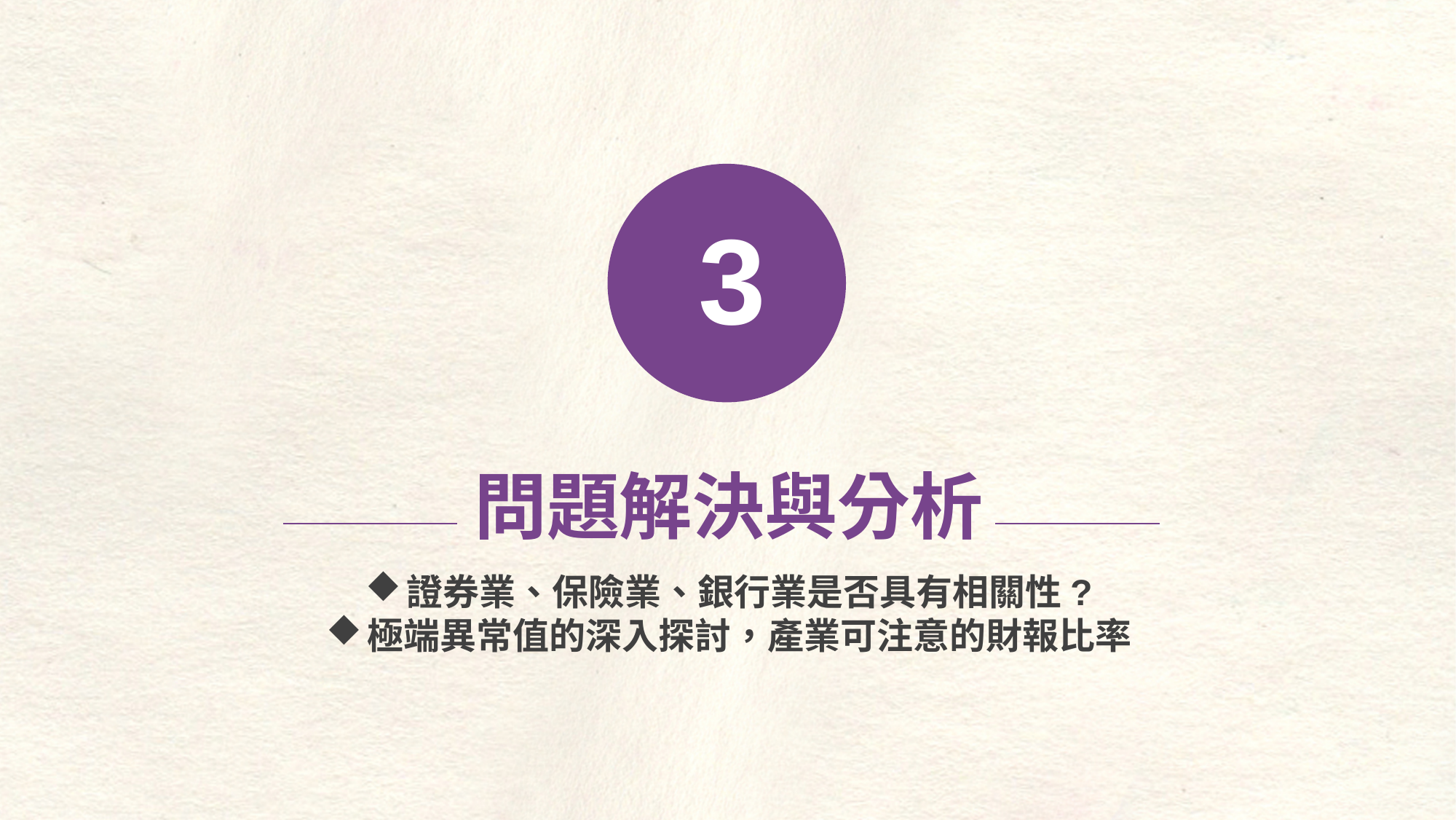

3
問題解決與分析
證券業、保險業、銀行業是否具有相關性?
極端異常值的深入探討，產業可注意的財報比率